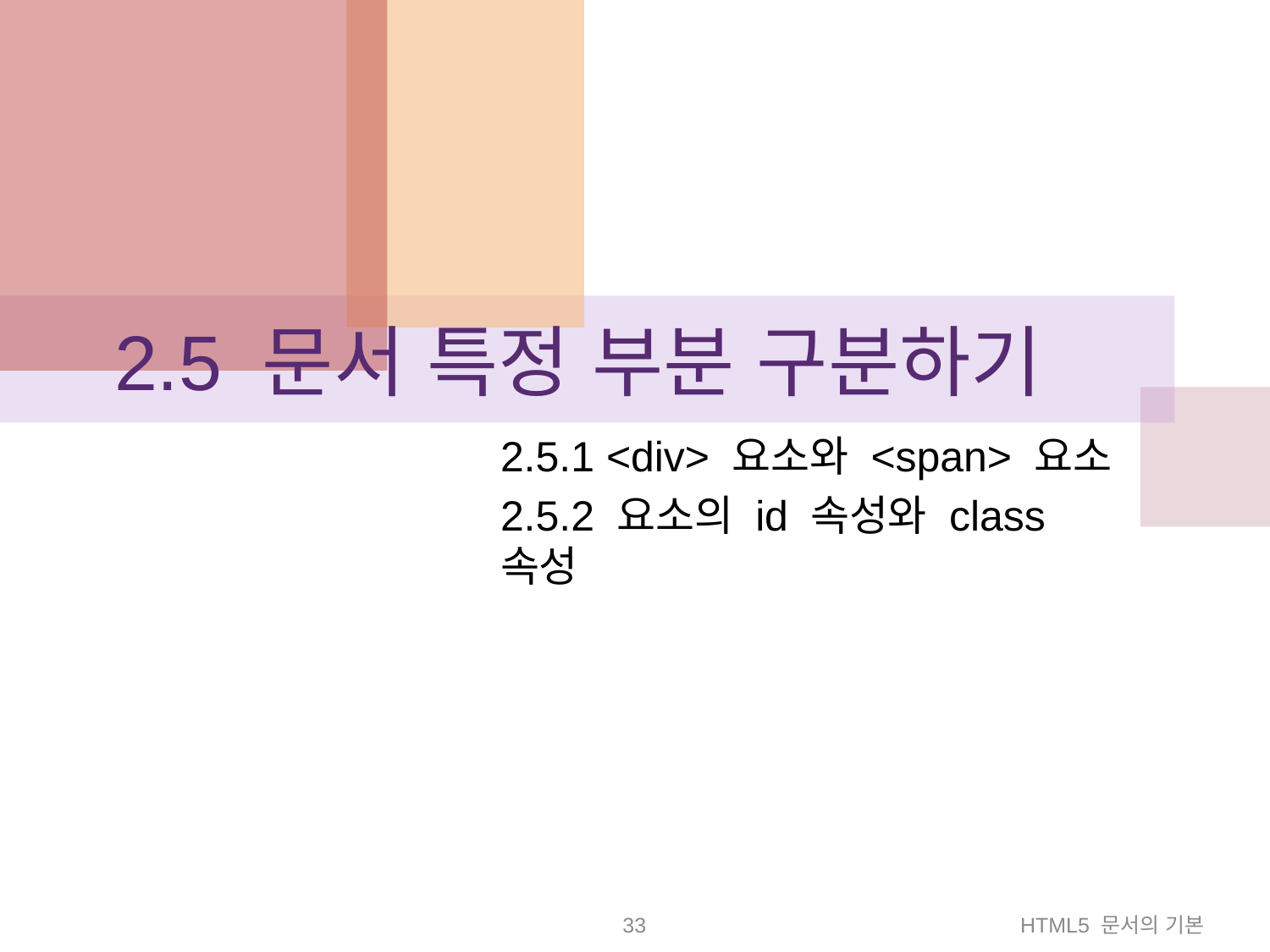

# 2.5 문서 특정 부분 구분하기
2.5.1 <div> 요소와 <span> 요소
2.5.2 요소의 id 속성와 class 속성
33
HTML5 문서의 기본